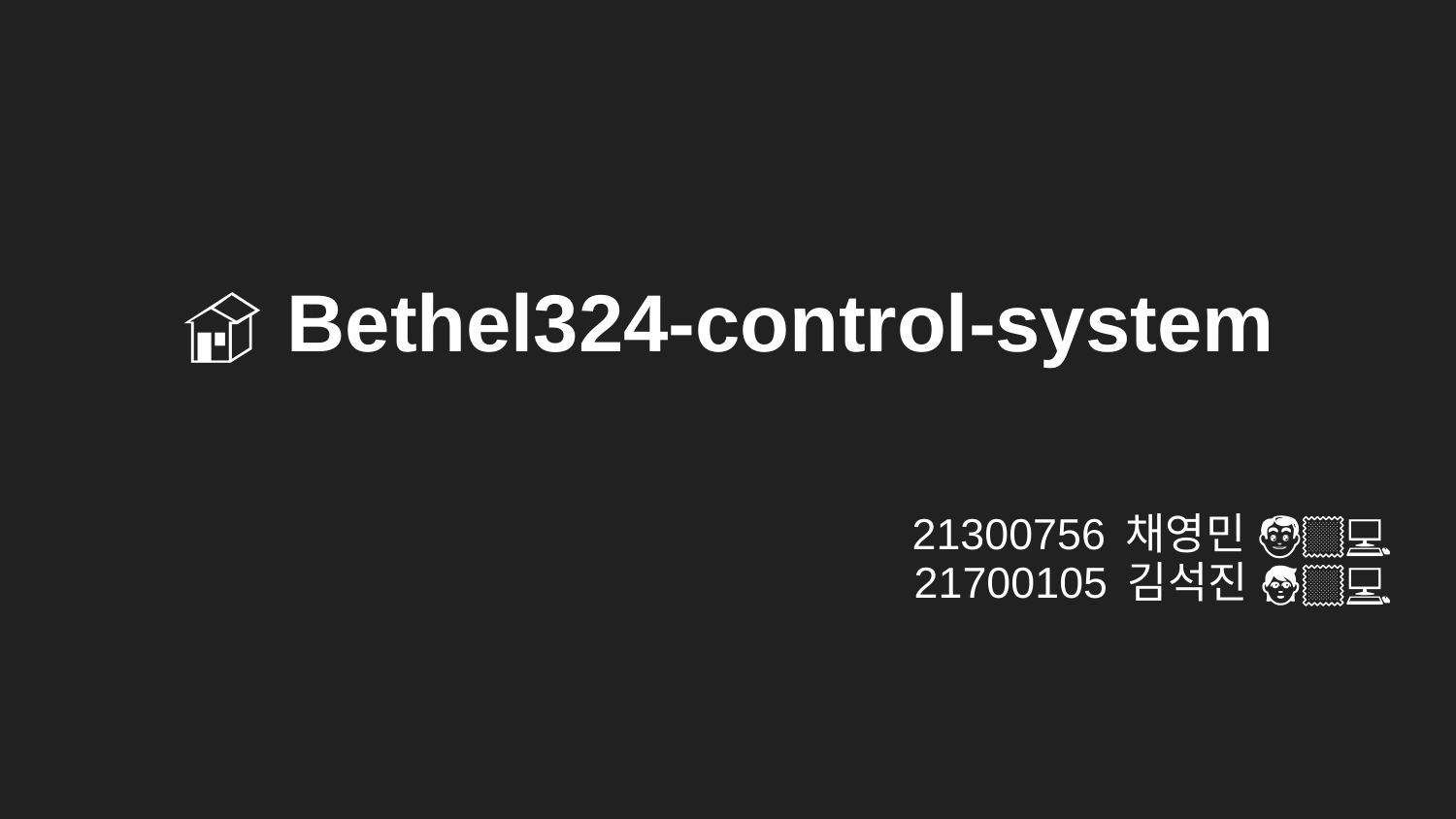

# 🏠 Bethel324-control-system
21300756 채영민 👨🏻‍💻
21700105 김석진 🧑🏻‍💻